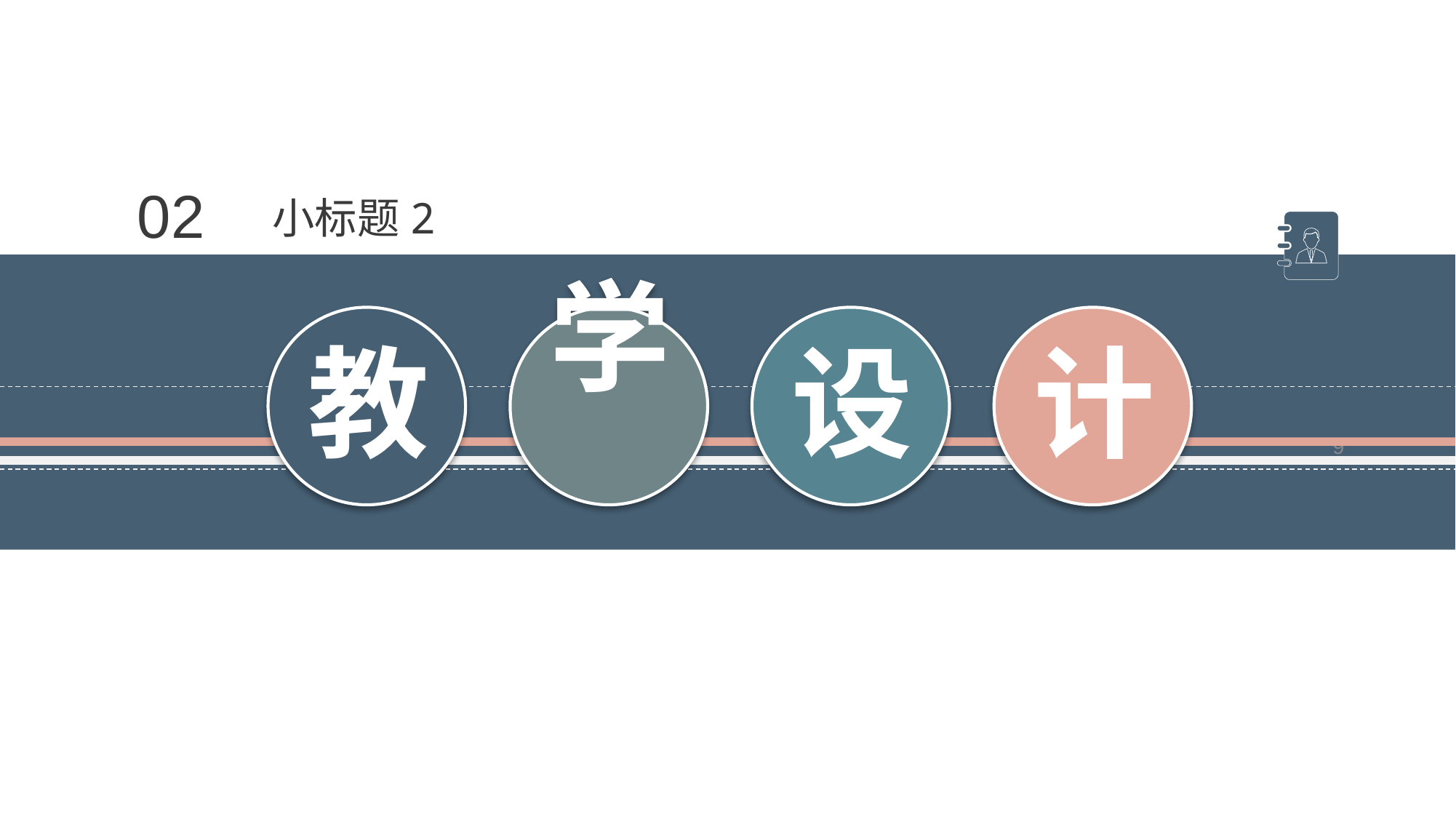

02
小标题2

教
学
设
计

9